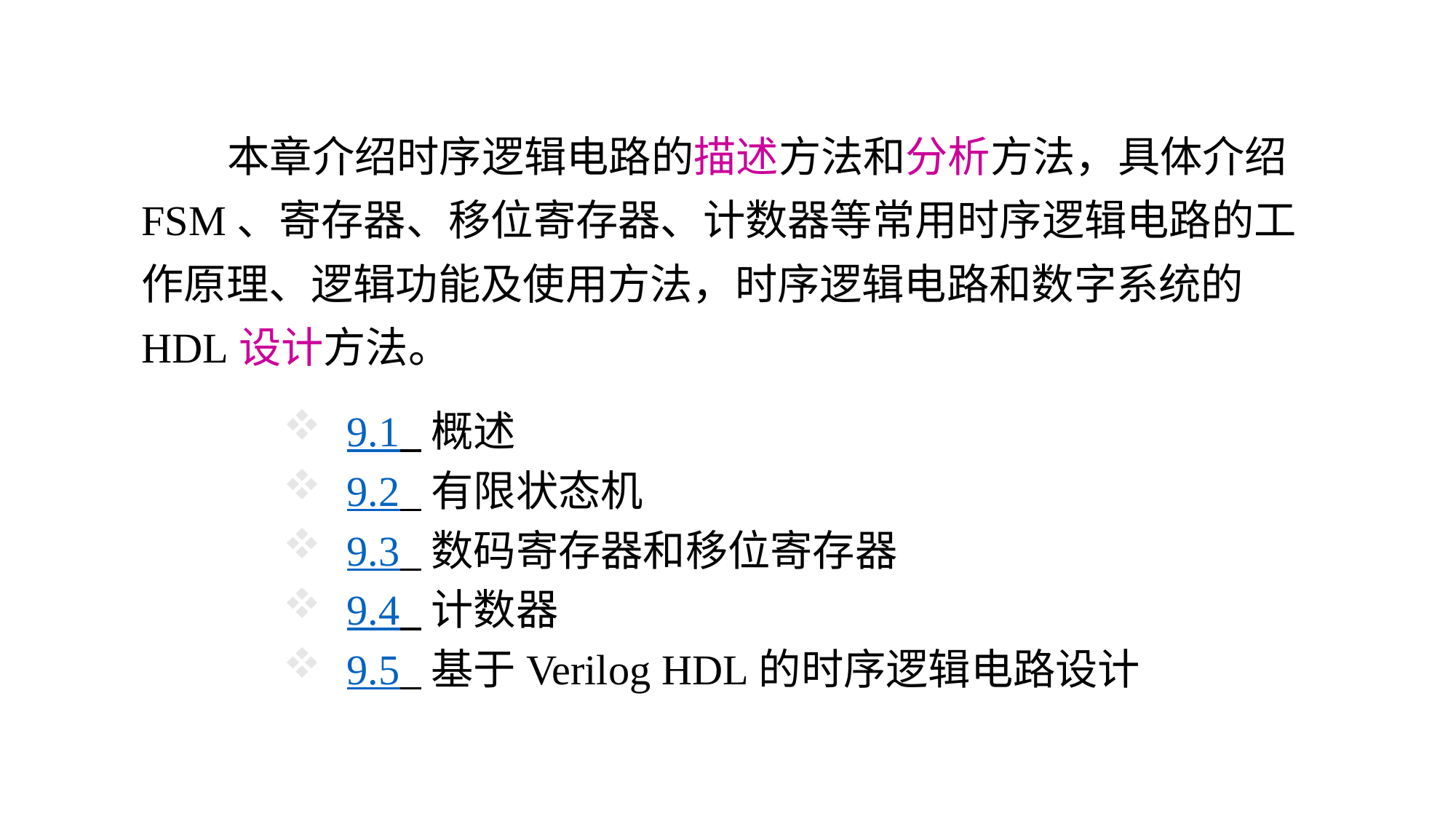

本章介绍时序逻辑电路的描述方法和分析方法，具体介绍FSM、寄存器、移位寄存器、计数器等常用时序逻辑电路的工作原理、逻辑功能及使用方法，时序逻辑电路和数字系统的HDL设计方法。
9.1  概述
9.2  有限状态机
9.3  数码寄存器和移位寄存器
9.4  计数器
9.5  基于Verilog HDL的时序逻辑电路设计